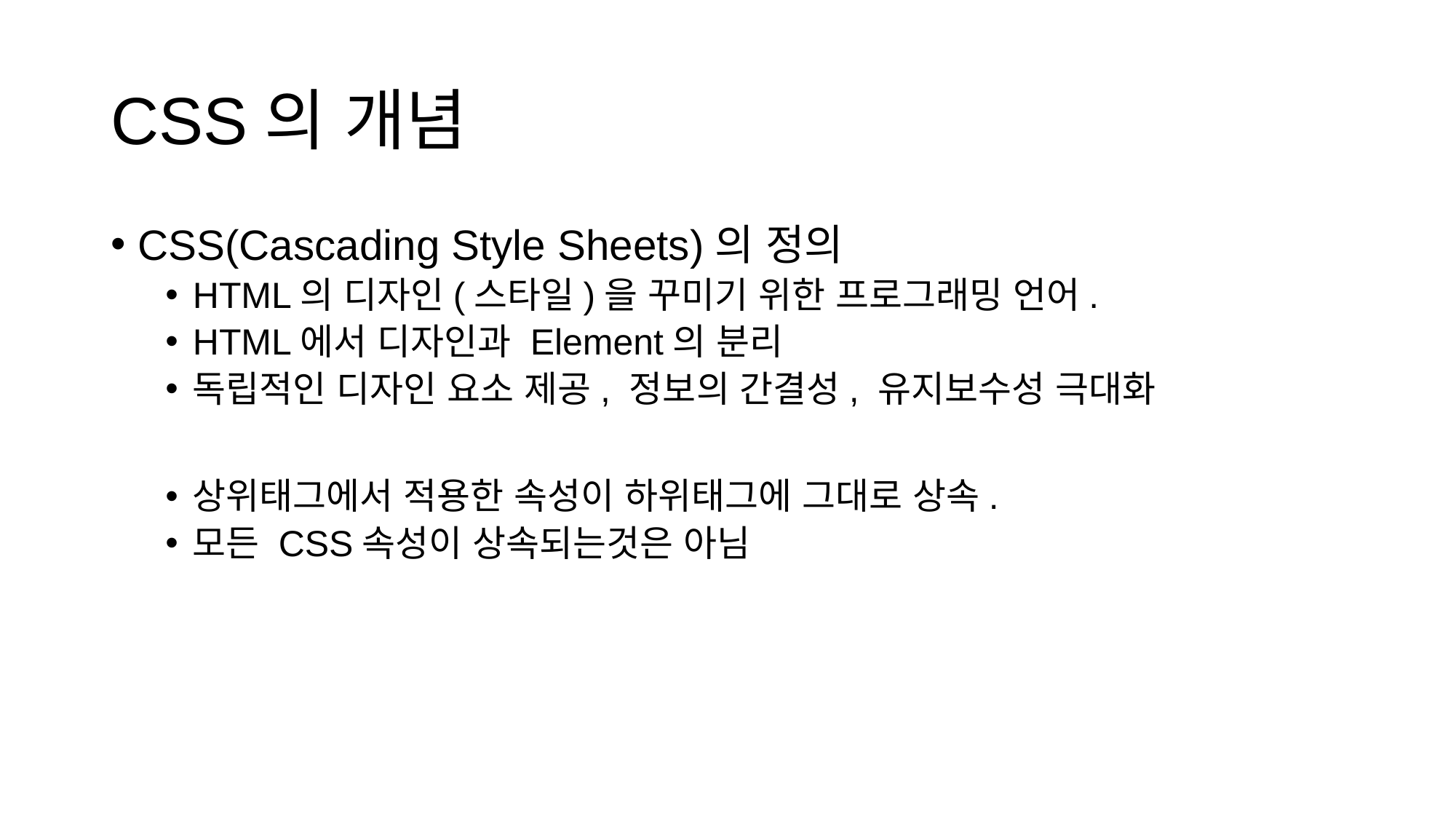

# CSS의 개념
CSS(Cascading Style Sheets)의 정의
HTML의 디자인(스타일)을 꾸미기 위한 프로그래밍 언어.
HTML에서 디자인과 Element의 분리
독립적인 디자인 요소 제공, 정보의 간결성, 유지보수성 극대화

상위태그에서 적용한 속성이 하위태그에 그대로 상속.
모든 CSS속성이 상속되는것은 아님